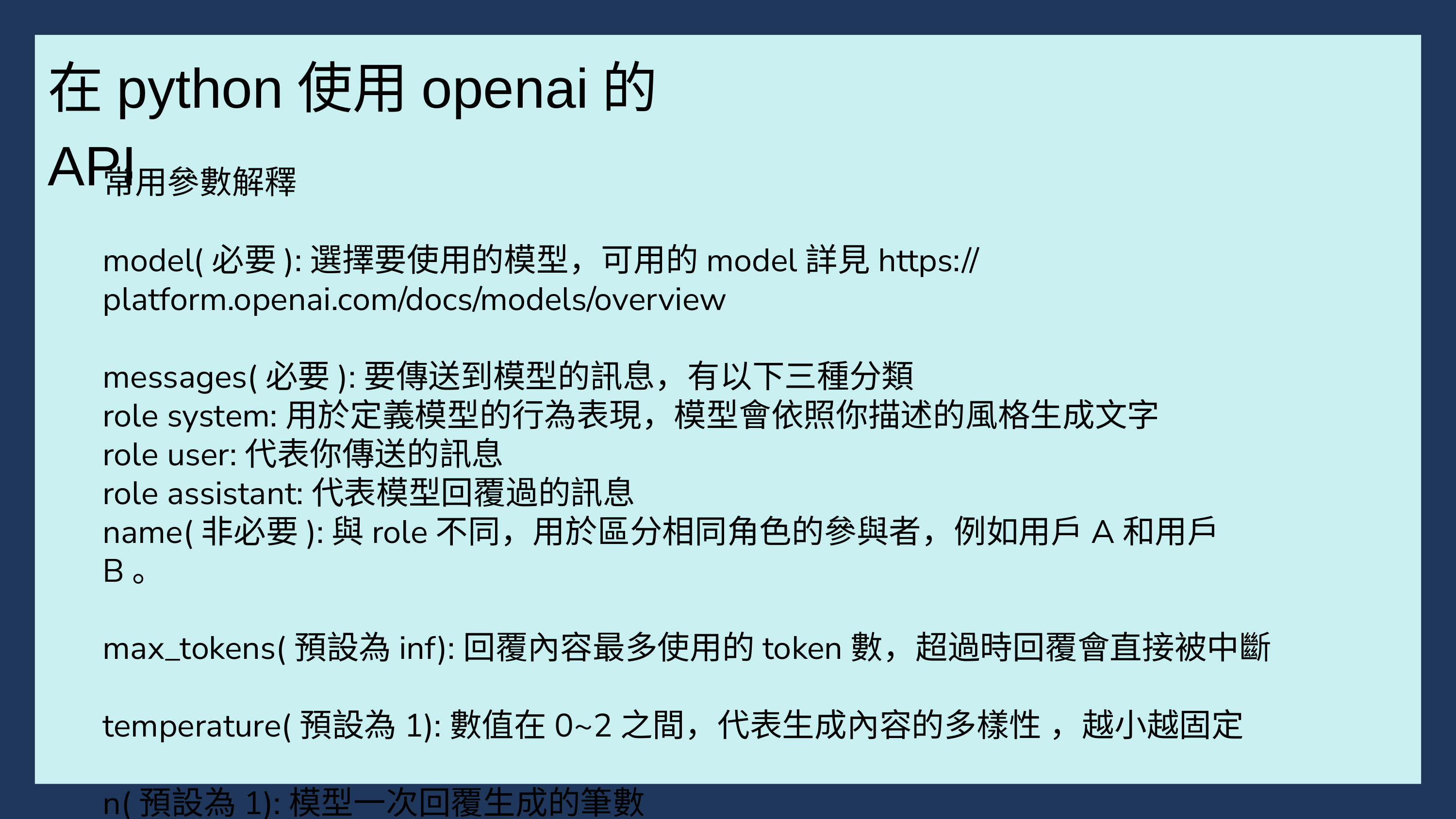

在python使用openai的API
常用參數解釋

model(必要):選擇要使用的模型，可用的model詳見https://platform.openai.com/docs/models/overview

messages(必要):要傳送到模型的訊息，有以下三種分類
role system:用於定義模型的行為表現，模型會依照你描述的風格生成文字
role user:代表你傳送的訊息
role assistant:代表模型回覆過的訊息
name(非必要):與role不同，用於區分相同角色的參與者，例如用戶A和用戶B。

max_tokens(預設為inf):回覆內容最多使用的token數，超過時回覆會直接被中斷

temperature(預設為1):數值在0~2之間，代表生成內容的多樣性 ，越小越固定

n(預設為1):模型一次回覆生成的筆數